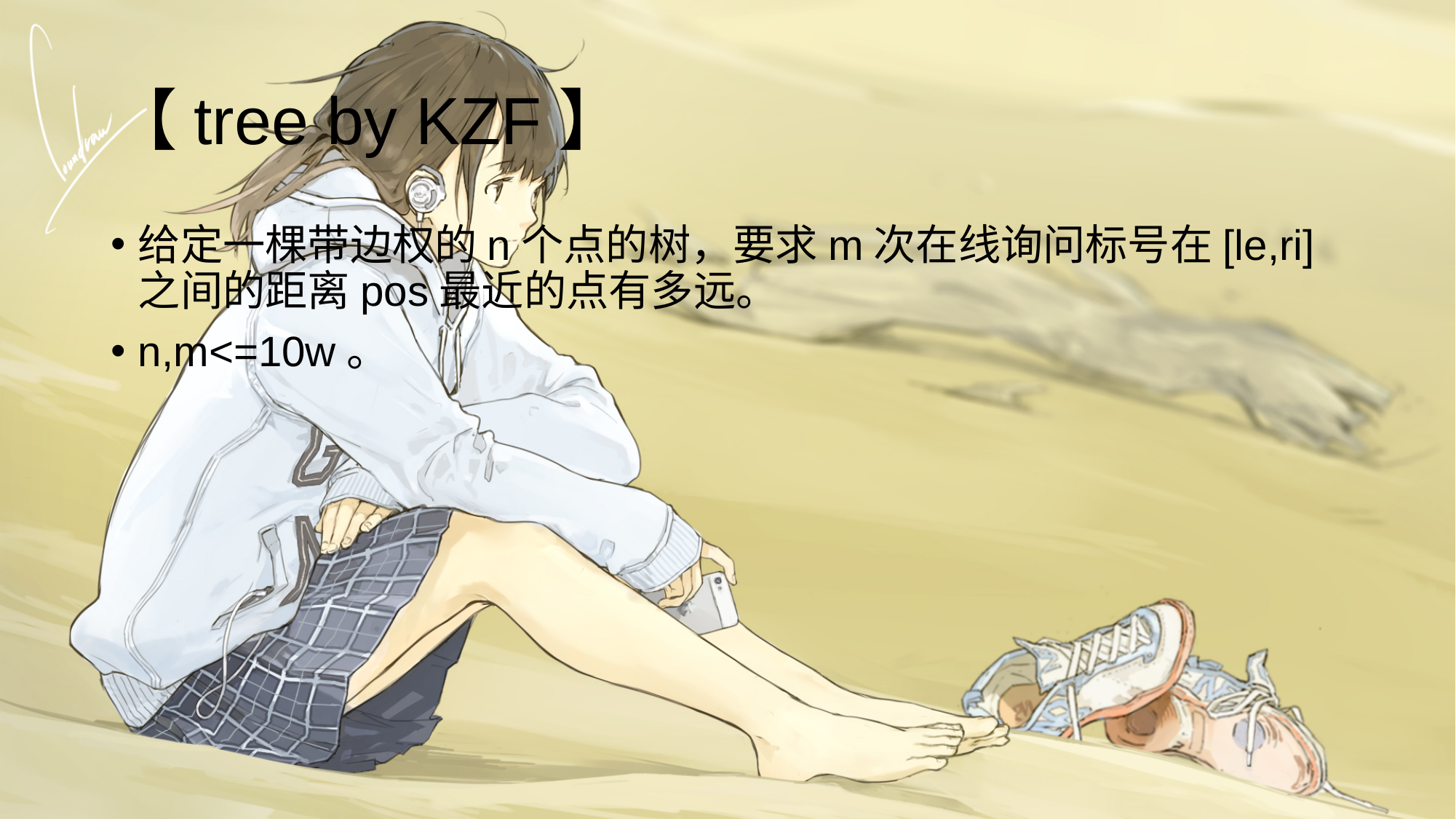

# 【tree by KZF】
给定一棵带边权的n个点的树，要求m次在线询问标号在[le,ri]之间的距离pos最近的点有多远。
n,m<=10w。